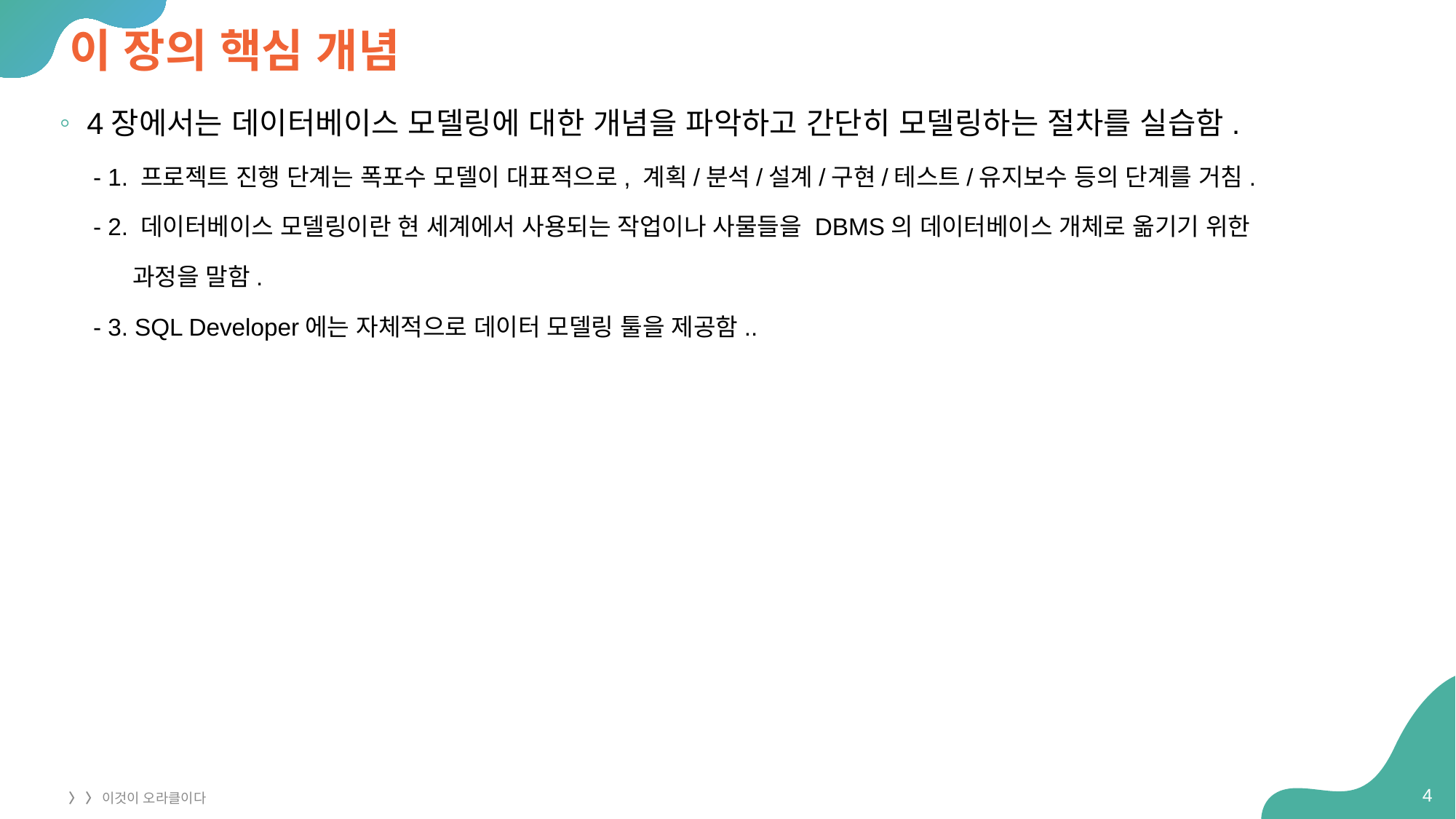

# 이 장의 핵심 개념
4장에서는 데이터베이스 모델링에 대한 개념을 파악하고 간단히 모델링하는 절차를 실습함.
     - 1. 프로젝트 진행 단계는 폭포수 모델이 대표적으로, 계획/분석/설계/구현/테스트/유지보수 등의 단계를 거침.
     - 2. 데이터베이스 모델링이란 현 세계에서 사용되는 작업이나 사물들을 DBMS의 데이터베이스 개체로 옮기기 위한
          과정을 말함.
     - 3. SQL Developer에는 자체적으로 데이터 모델링 툴을 제공함..
4
〉 〉 이것이 오라클이다